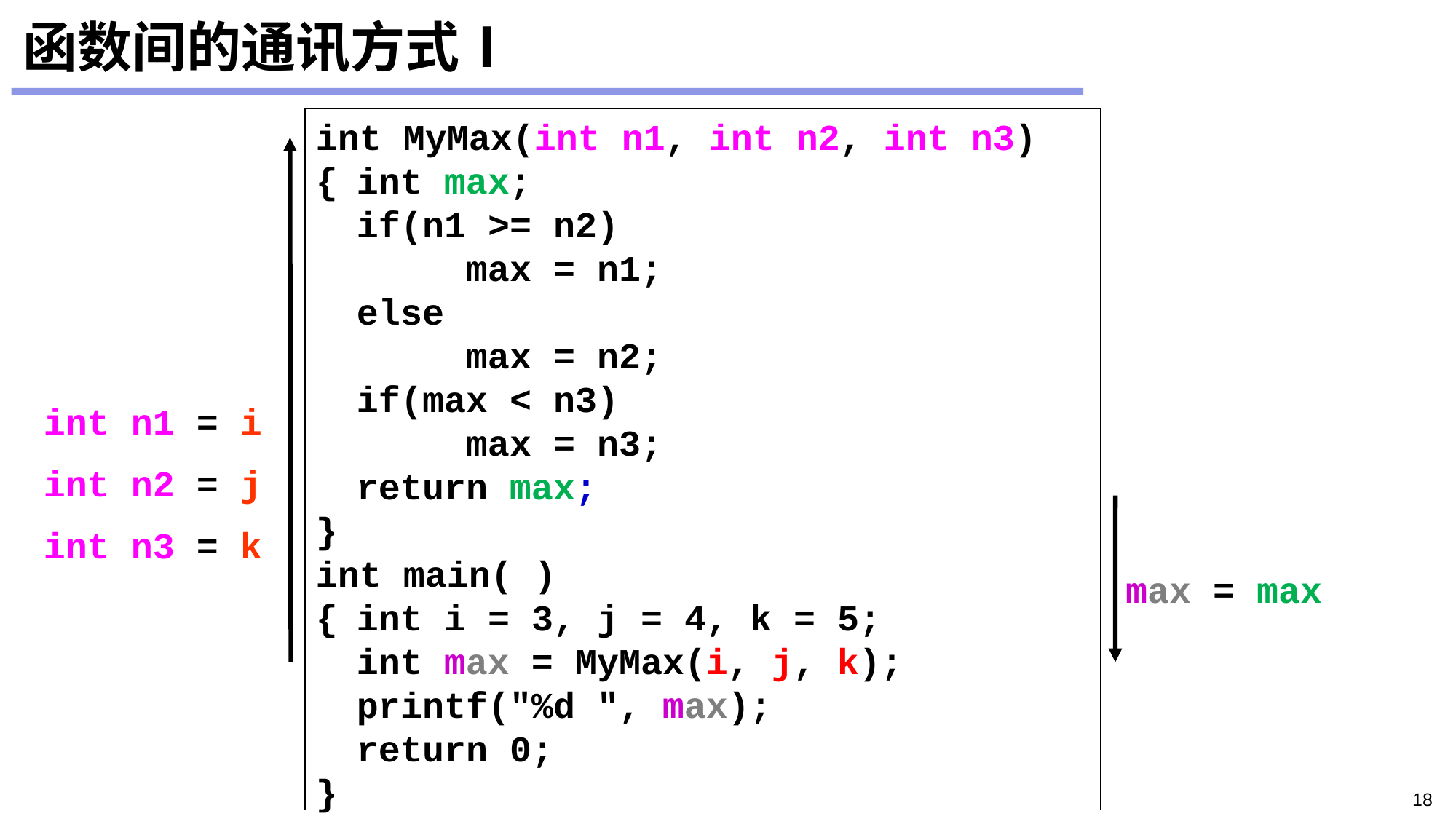

# 函数间的通讯方式Ⅰ
int MyMax(int n1, int n2, int n3)
{	int max;
	if(n1 >= n2)
		max = n1;
	else
		max = n2;
	if(max < n3)
		max = n3;
	return max;
}
int main( )
{	int i = 3, j = 4, k = 5;
	int max = MyMax(i, j, k);
	printf("%d ", max);
	return 0;
}

int n1 = i
int n2 = j
int n3 = k

max = max
18